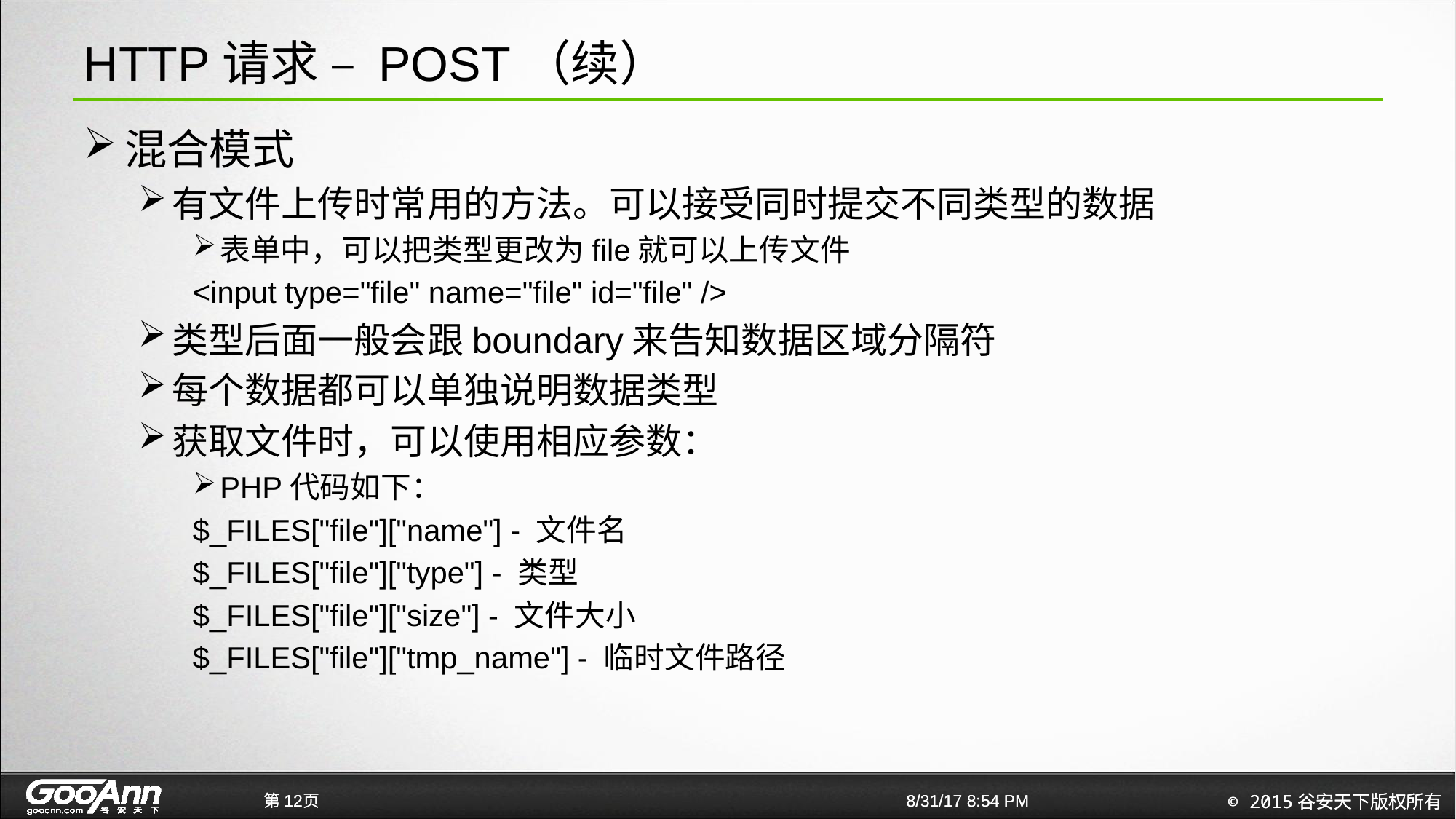

# HTTP请求 – POST（续）
混合模式
有文件上传时常用的方法。可以接受同时提交不同类型的数据
表单中，可以把类型更改为file就可以上传文件
<input type="file" name="file" id="file" />
类型后面一般会跟boundary来告知数据区域分隔符
每个数据都可以单独说明数据类型
获取文件时，可以使用相应参数：
PHP代码如下：
$_FILES["file"]["name"] - 文件名
$_FILES["file"]["type"] - 类型
$_FILES["file"]["size"] - 文件大小
$_FILES["file"]["tmp_name"] - 临时文件路径